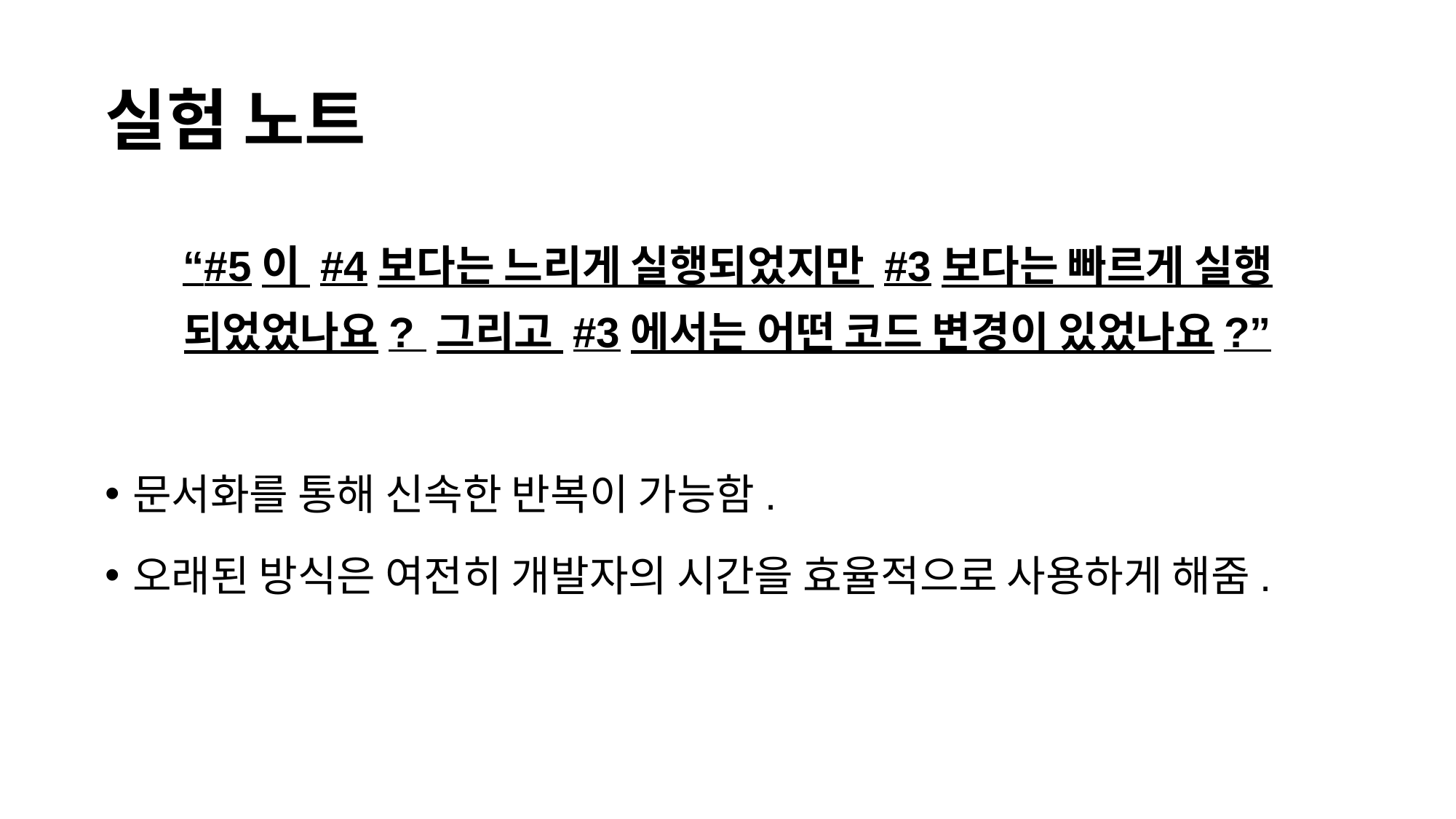

# 실험 노트
“#5이 #4보다는 느리게 실행되었지만 #3보다는 빠르게 실행 되었었나요? 그리고 #3에서는 어떤 코드 변경이 있었나요?”

문서화를 통해 신속한 반복이 가능함.
오래된 방식은 여전히 개발자의 시간을 효율적으로 사용하게 해줌.